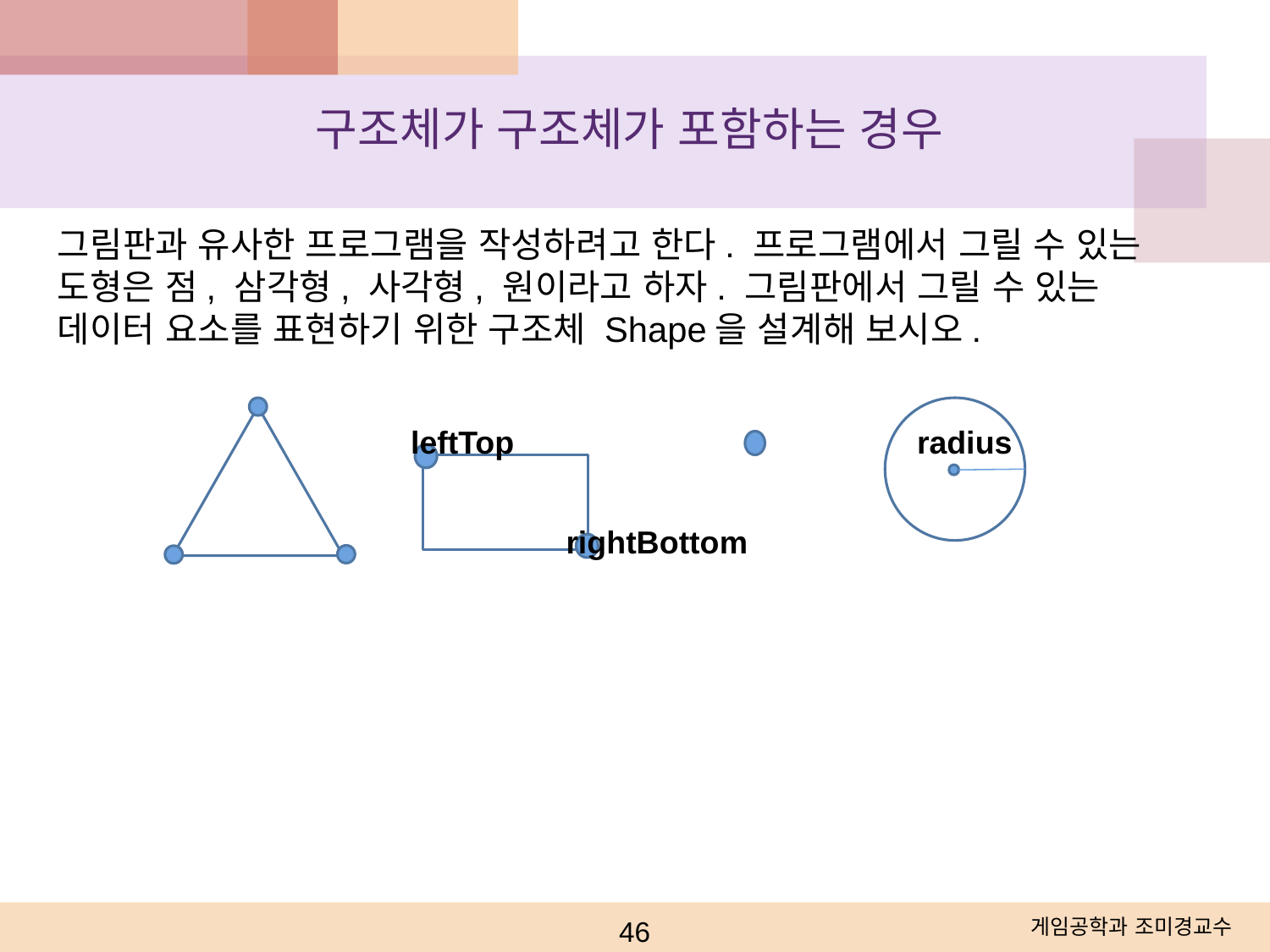

구조체가 구조체가 포함하는 경우
그림판과 유사한 프로그램을 작성하려고 한다. 프로그램에서 그릴 수 있는 도형은 점, 삼각형, 사각형, 원이라고 하자. 그림판에서 그릴 수 있는 데이터 요소를 표현하기 위한 구조체 Shape을 설계해 보시오.

leftTop

rightBottom

radius

46
게임공학과 조미경교수